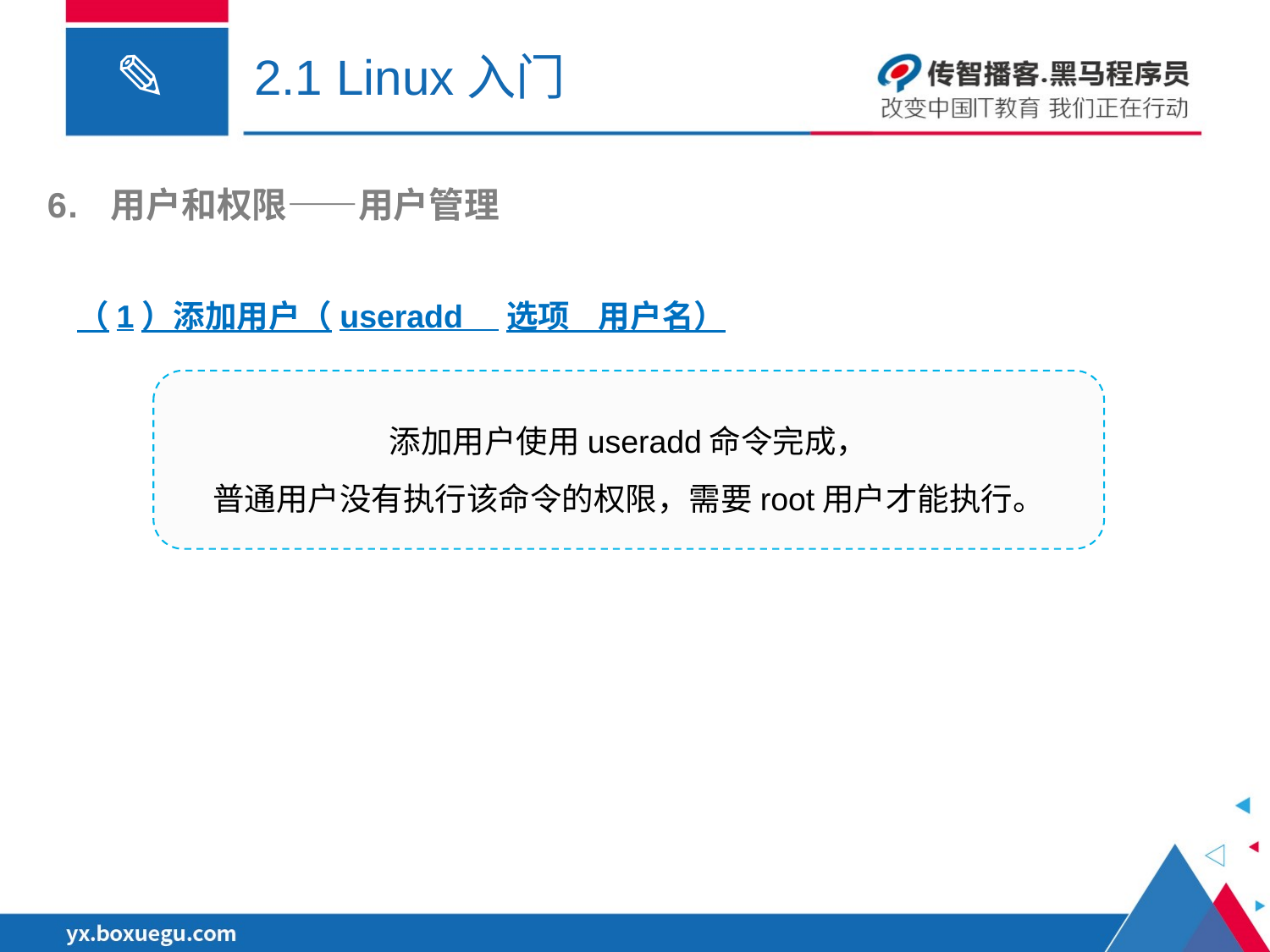

# 2.1 Linux入门
用户和权限——用户管理
（1）添加用户（useradd    选项    用户名）
添加用户使用useradd命令完成，
普通用户没有执行该命令的权限，需要root用户才能执行。